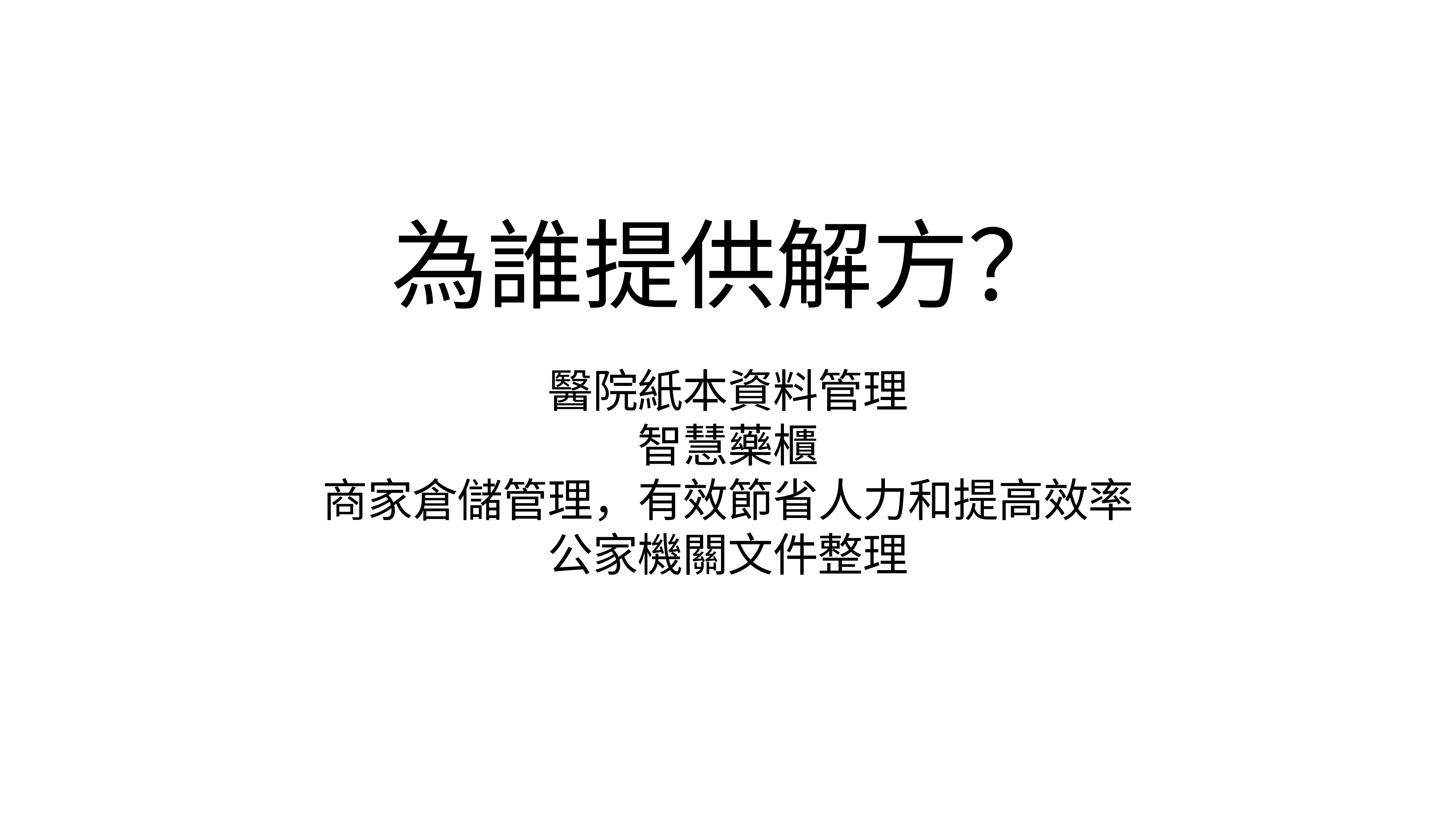

# 為誰提供解方？
醫院紙本資料管理
智慧藥櫃
商家倉儲管理，有效節省人力和提高效率
公家機關文件整理